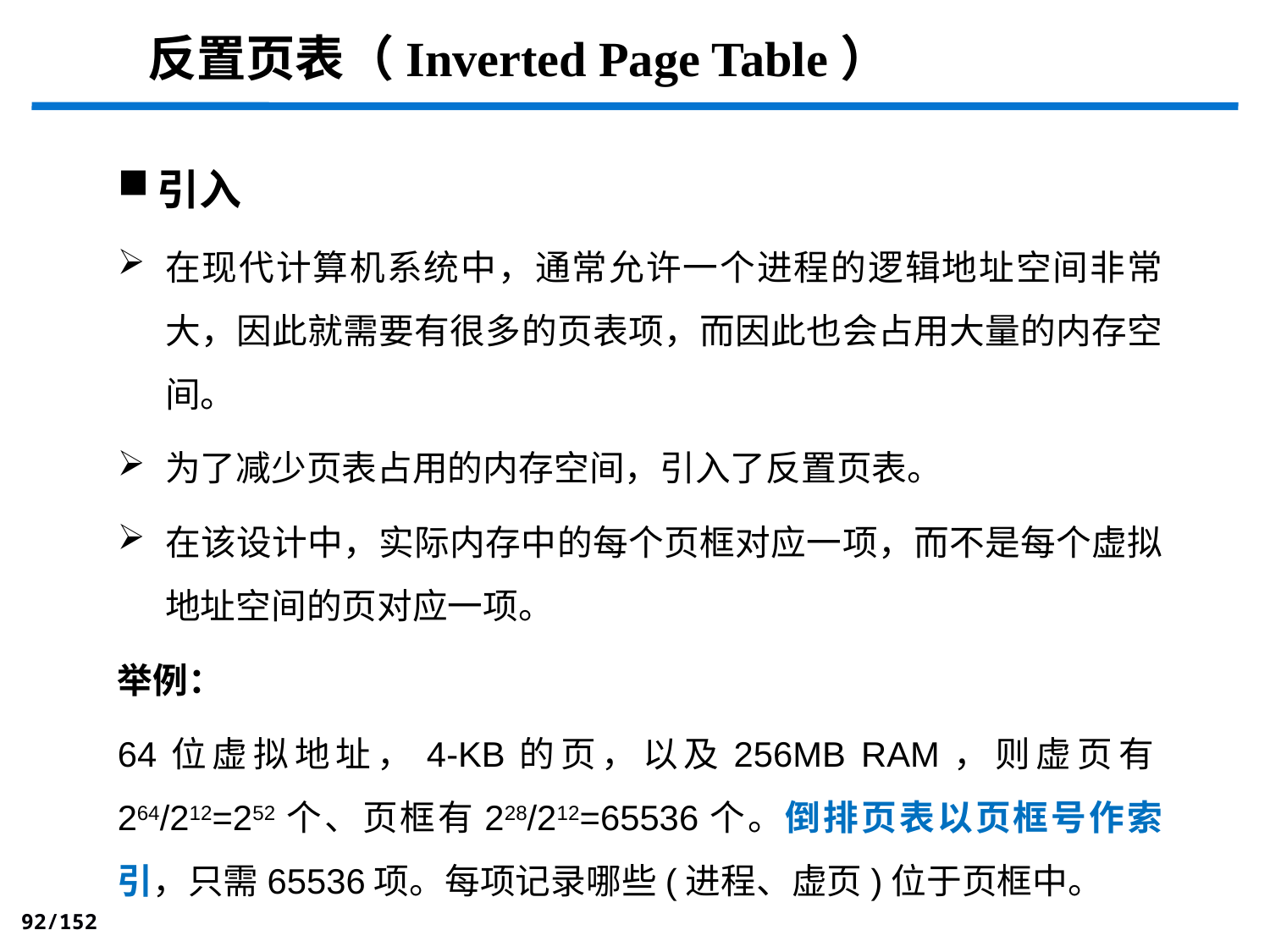

反置页表（Inverted Page Table）
引入
在现代计算机系统中，通常允许一个进程的逻辑地址空间非常大，因此就需要有很多的页表项，而因此也会占用大量的内存空间。
为了减少页表占用的内存空间，引入了反置页表。
在该设计中，实际内存中的每个页框对应一项，而不是每个虚拟地址空间的页对应一项。
举例：
64位虚拟地址，4-KB的页，以及256MB RAM，则虚页有264/212=252个、页框有228/212=65536个。倒排页表以页框号作索引，只需65536项。每项记录哪些(进程、虚页)位于页框中。